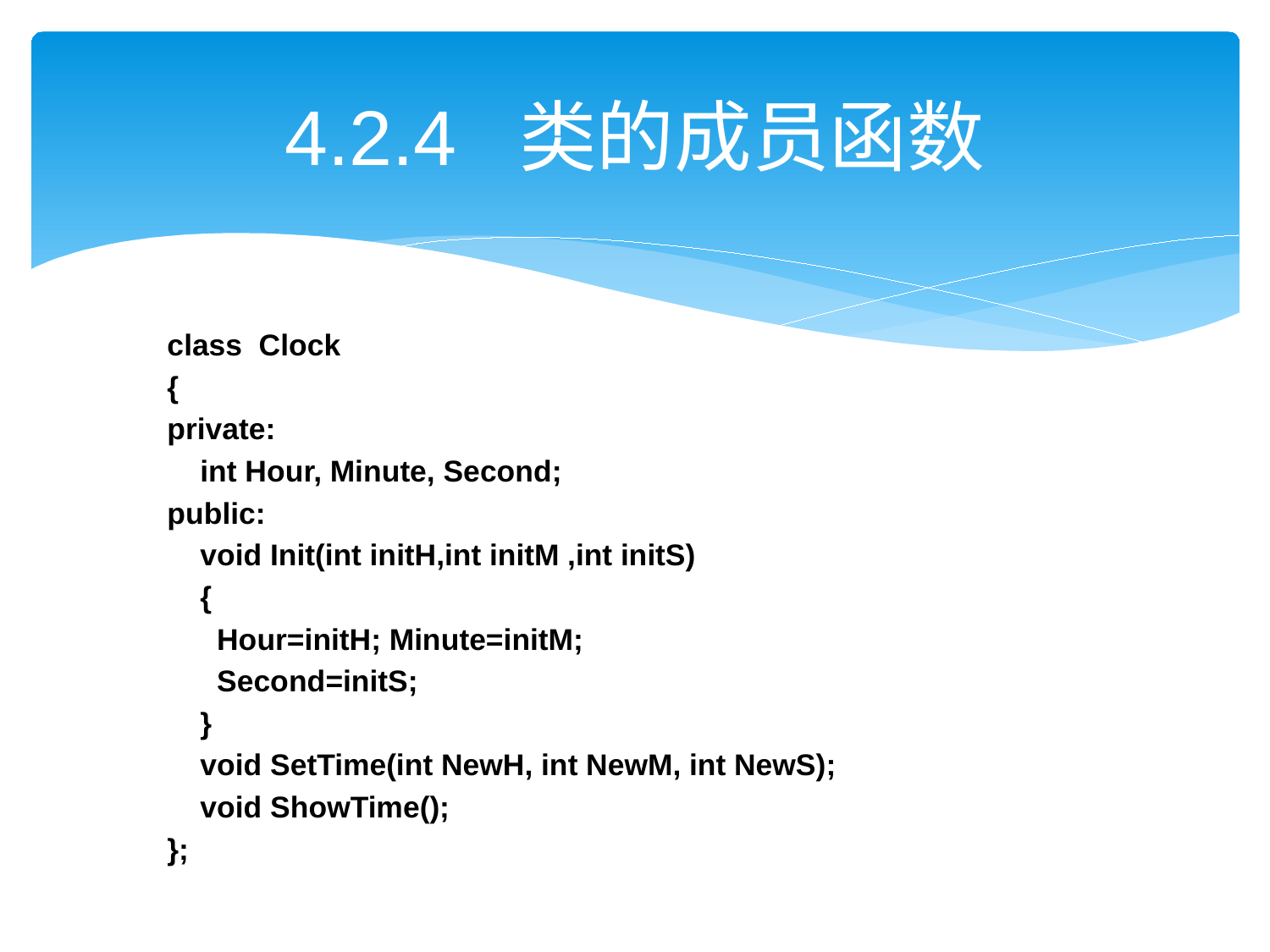

# 4.2.4  类的成员函数
class  Clock
{
private:
    int Hour, Minute, Second;
public:
    void Init(int initH,int initM ,int initS)
    {
      Hour=initH; Minute=initM;
      Second=initS;
    }
    void SetTime(int NewH, int NewM, int NewS);
    void ShowTime();
};